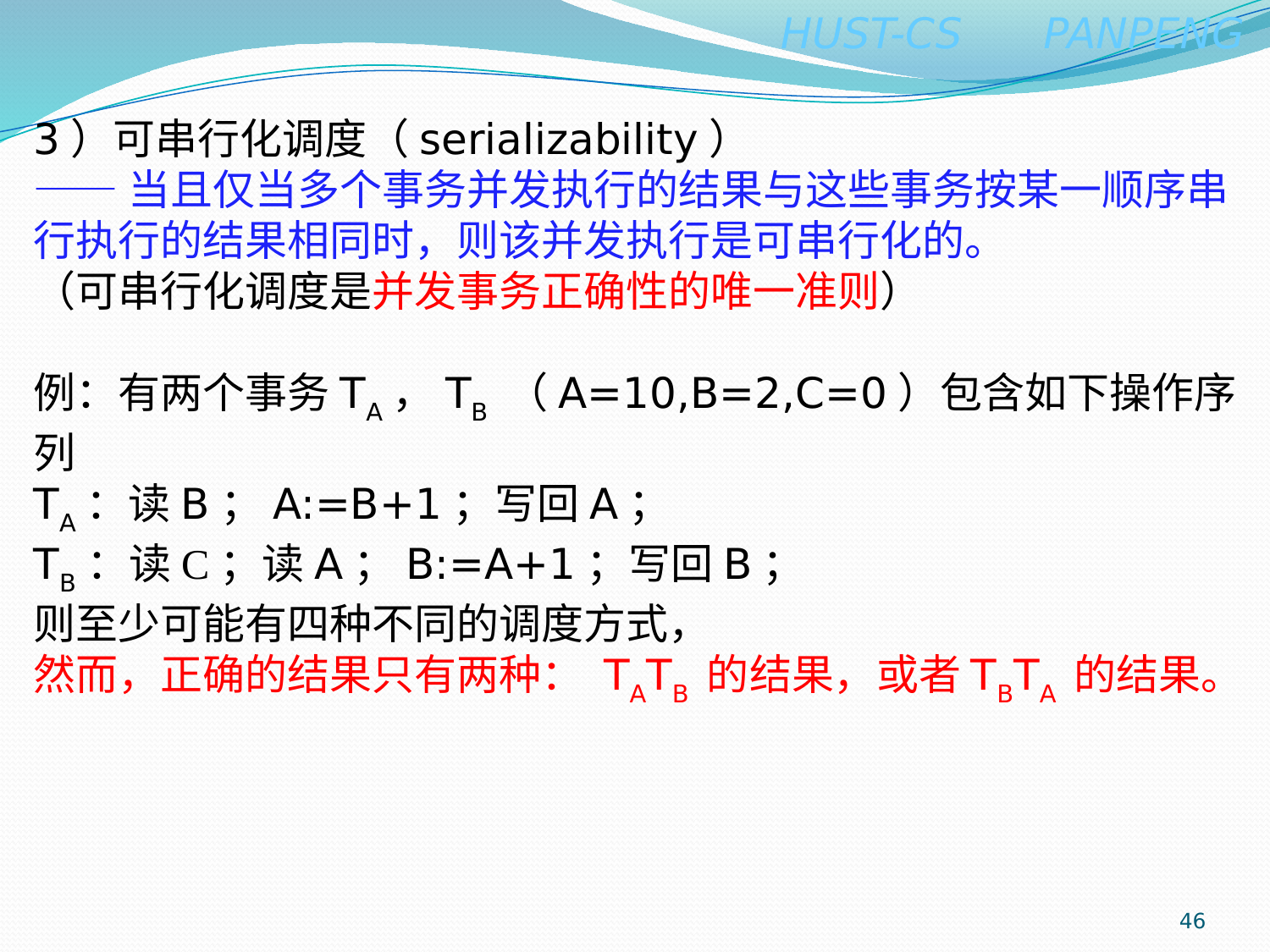

3）可串行化调度（serializability）
——当且仅当多个事务并发执行的结果与这些事务按某一顺序串行执行的结果相同时，则该并发执行是可串行化的。
（可串行化调度是并发事务正确性的唯一准则）

例：有两个事务TA，TB （A=10,B=2,C=0）包含如下操作序列
TA：读B；A:=B+1；写回A；
TB：读C；读A；B:=A+1；写回B；
则至少可能有四种不同的调度方式，
然而，正确的结果只有两种： TATB 的结果，或者TBTA 的结果。
46